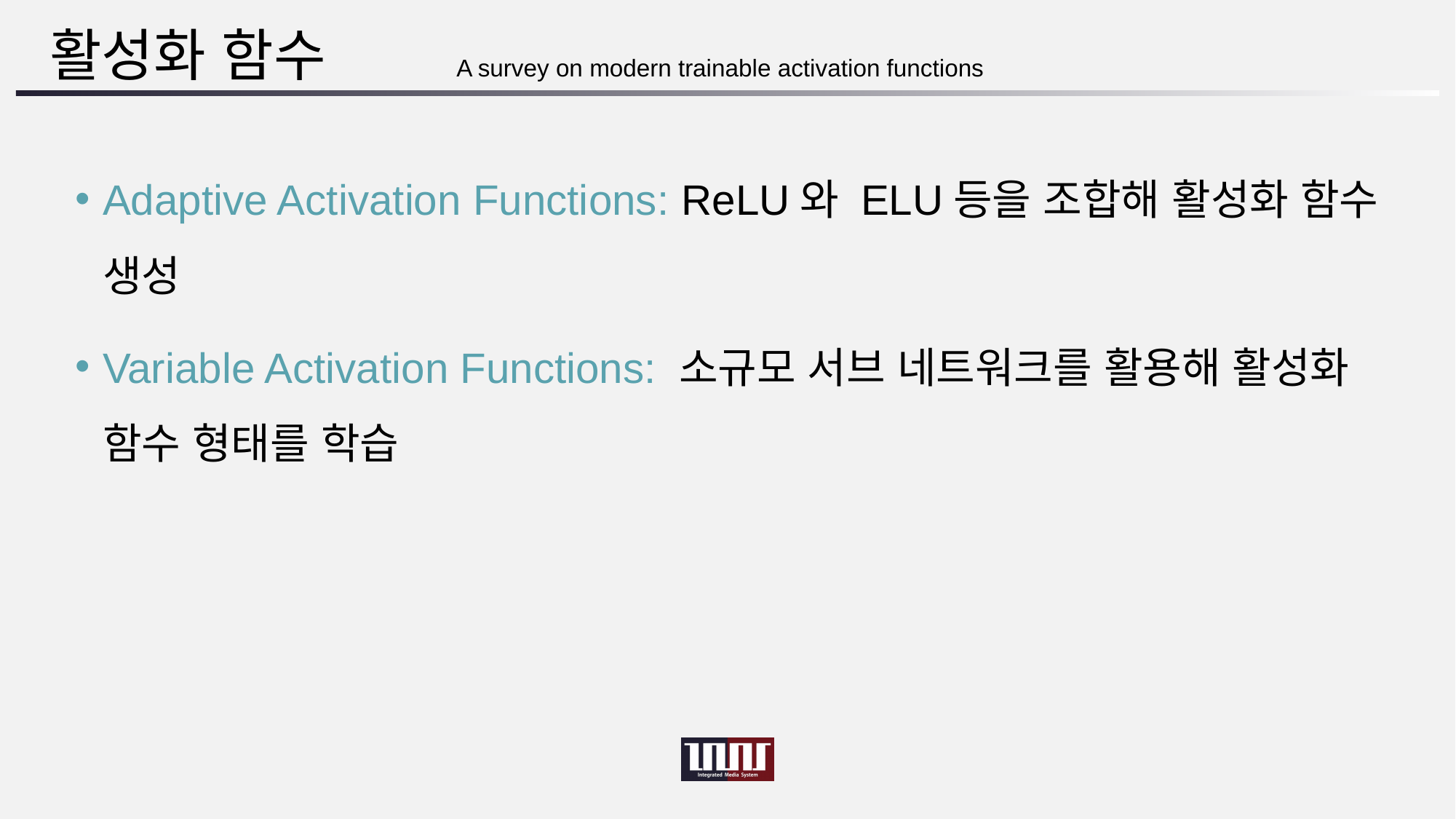

# 활성화 함수
A survey on modern trainable activation functions
Adaptive Activation Functions: ReLU와 ELU등을 조합해 활성화 함수 생성
Variable Activation Functions: 소규모 서브 네트워크를 활용해 활성화 함수 형태를 학습